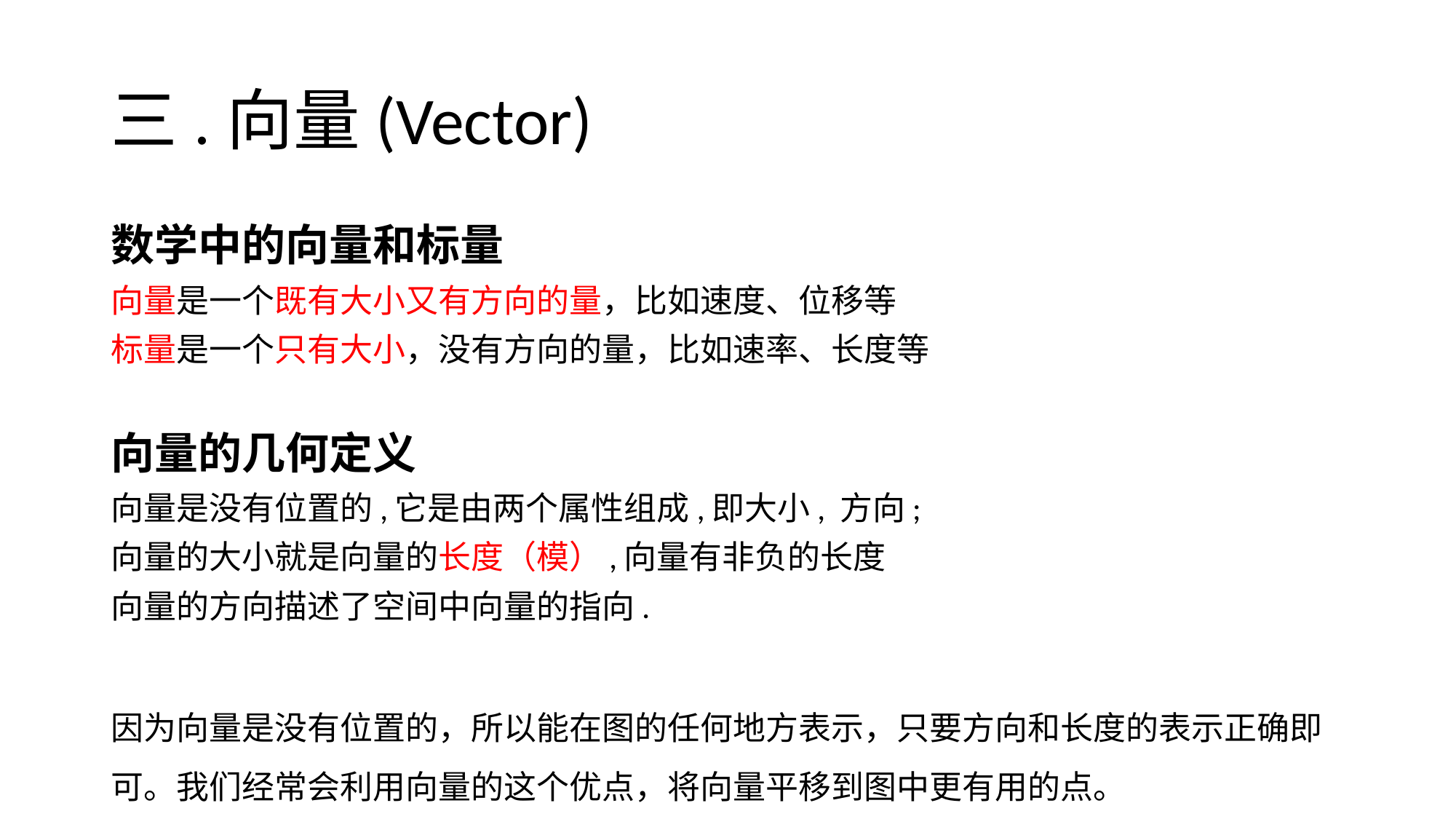

# 三.向量(Vector)
数学中的向量和标量
向量是一个既有大小又有方向的量，比如速度、位移等
标量是一个只有大小，没有方向的量，比如速率、长度等

向量的几何定义
向量是没有位置的,它是由两个属性组成,即大小, 方向;
向量的大小就是向量的长度（模）,向量有非负的长度
向量的方向描述了空间中向量的指向.

因为向量是没有位置的，所以能在图的任何地方表示，只要方向和长度的表示正确即可。我们经常会利用向量的这个优点，将向量平移到图中更有用的点。